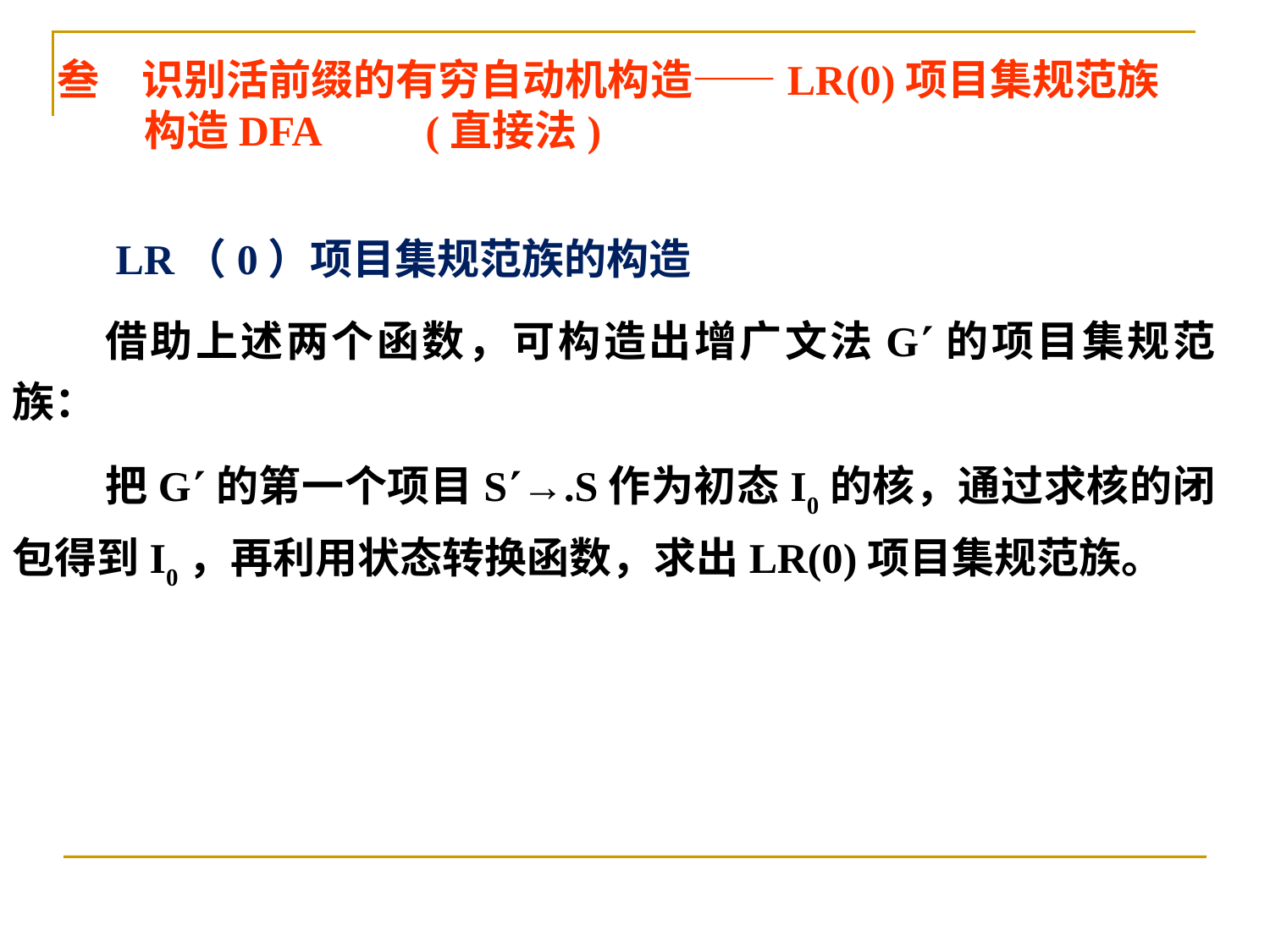

识别活前缀的有穷自动机构造——LR(0)项目集规范族
        构造DFA          (直接法)
 LR（0）项目集规范族的构造
借助上述两个函数，可构造出增广文法G′的项目集规范族：
把G′的第一个项目S′→.S作为初态I0的核，通过求核的闭包得到I0，再利用状态转换函数，求出LR(0)项目集规范族。
67